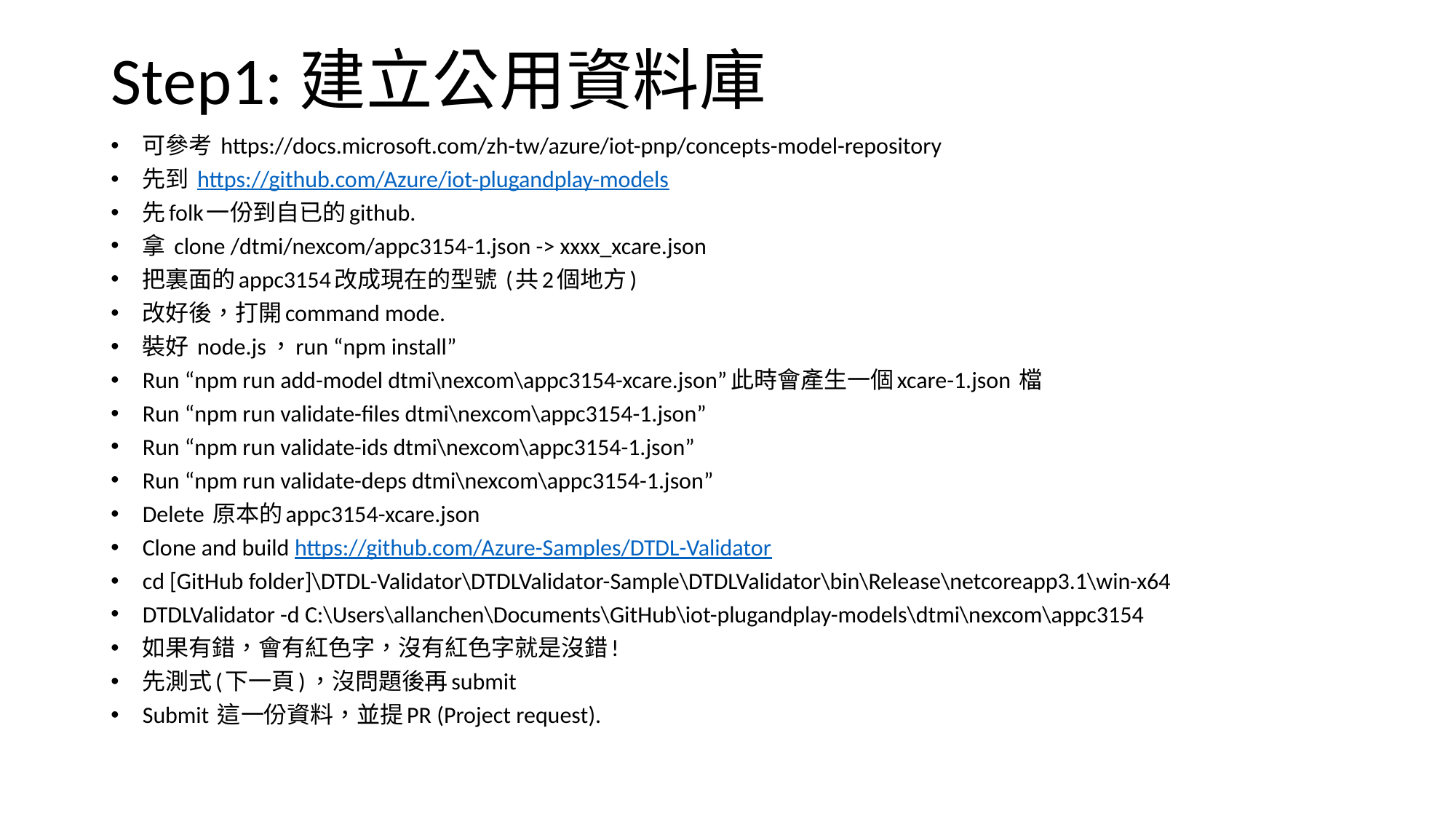

# Step1:建立公用資料庫
可參考 https://docs.microsoft.com/zh-tw/azure/iot-pnp/concepts-model-repository
先到 https://github.com/Azure/iot-plugandplay-models
先folk一份到自已的github.
拿 clone /dtmi/nexcom/appc3154-1.json -> xxxx_xcare.json
把裏面的appc3154改成現在的型號 (共2個地方)
改好後，打開command mode.
裝好 node.js，run “npm install”
Run “npm run add-model dtmi\nexcom\appc3154-xcare.json”此時會產生一個xcare-1.json 檔
Run “npm run validate-files dtmi\nexcom\appc3154-1.json”
Run “npm run validate-ids dtmi\nexcom\appc3154-1.json”
Run “npm run validate-deps dtmi\nexcom\appc3154-1.json”
Delete 原本的appc3154-xcare.json
Clone and build https://github.com/Azure-Samples/DTDL-Validator
cd [GitHub folder]\DTDL-Validator\DTDLValidator-Sample\DTDLValidator\bin\Release\netcoreapp3.1\win-x64
DTDLValidator -d C:\Users\allanchen\Documents\GitHub\iot-plugandplay-models\dtmi\nexcom\appc3154
如果有錯，會有紅色字，沒有紅色字就是沒錯!
先測式(下一頁)，沒問題後再submit
Submit 這一份資料，並提PR (Project request).